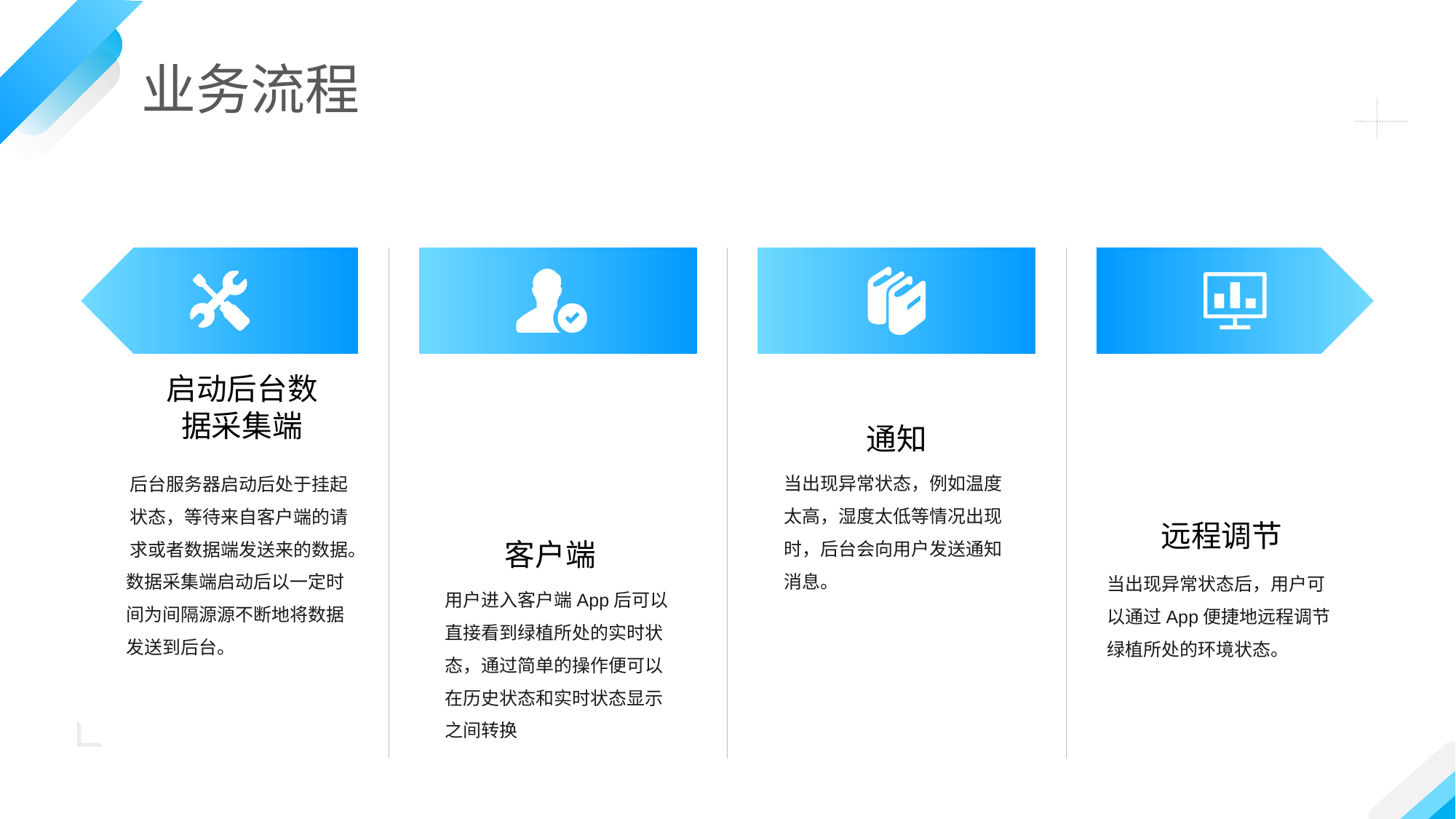

业务流程

启动后台数据采集端
通知
当出现异常状态，例如温度太高，湿度太低等情况出现时，后台会向用户发送通知消息。
后台服务器启动后处于挂起状态，等待来自客户端的请求或者数据端发送来的数据。
数据采集端启动后以一定时间为间隔源源不断地将数据发送到后台。
远程调节
客户端
当出现异常状态后，用户可以通过App便捷地远程调节绿植所处的环境状态。
用户进入客户端App后可以直接看到绿植所处的实时状态，通过简单的操作便可以在历史状态和实时状态显示之间转换